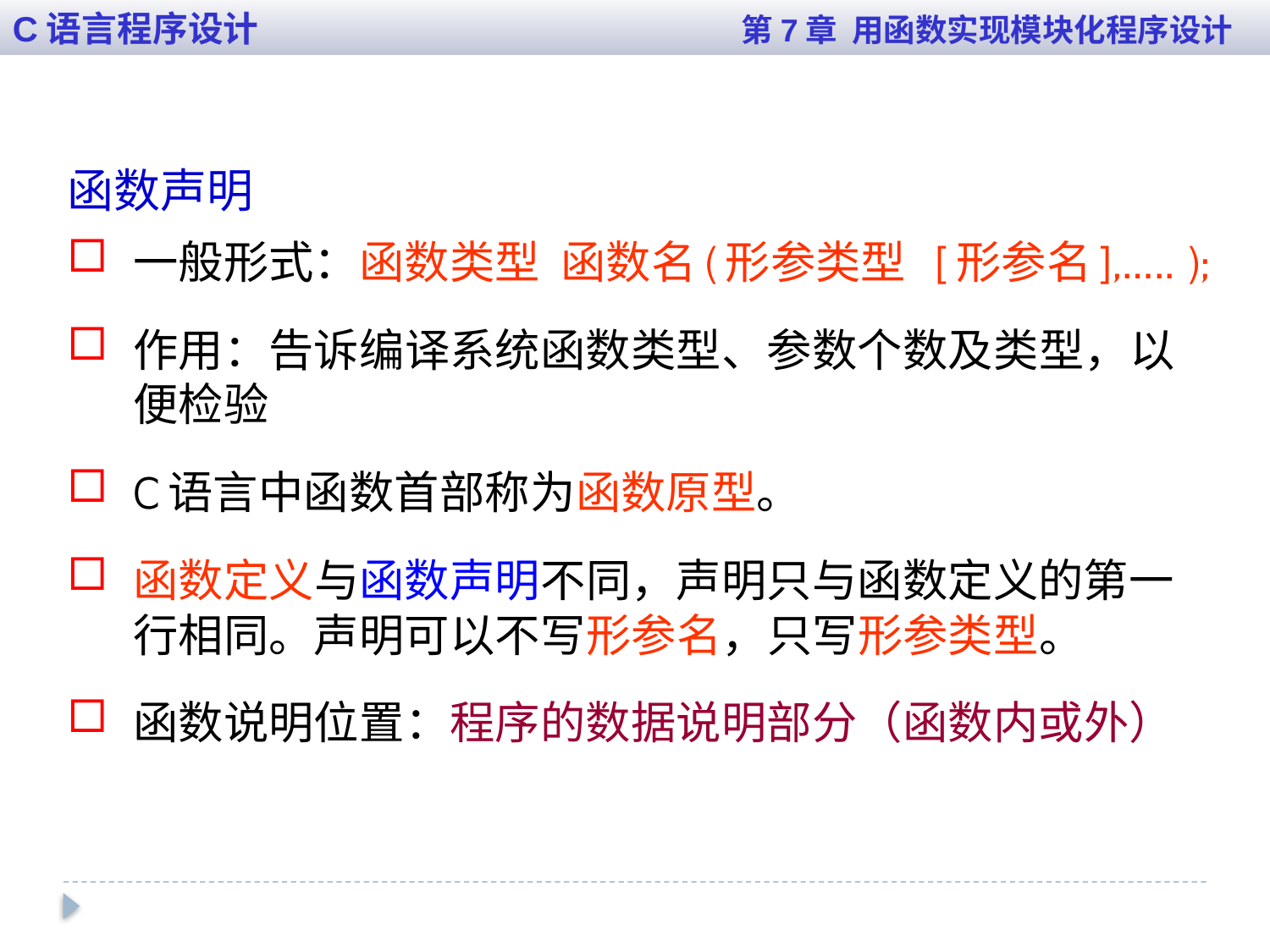

C语言程序设计                                                            第7章  用函数实现模块化程序设计
函数声明
一般形式：函数类型  函数名(形参类型  [形参名],….. );
作用：告诉编译系统函数类型、参数个数及类型，以便检验
C语言中函数首部称为函数原型。
函数定义与函数声明不同，声明只与函数定义的第一行相同。声明可以不写形参名，只写形参类型。
函数说明位置：程序的数据说明部分（函数内或外）